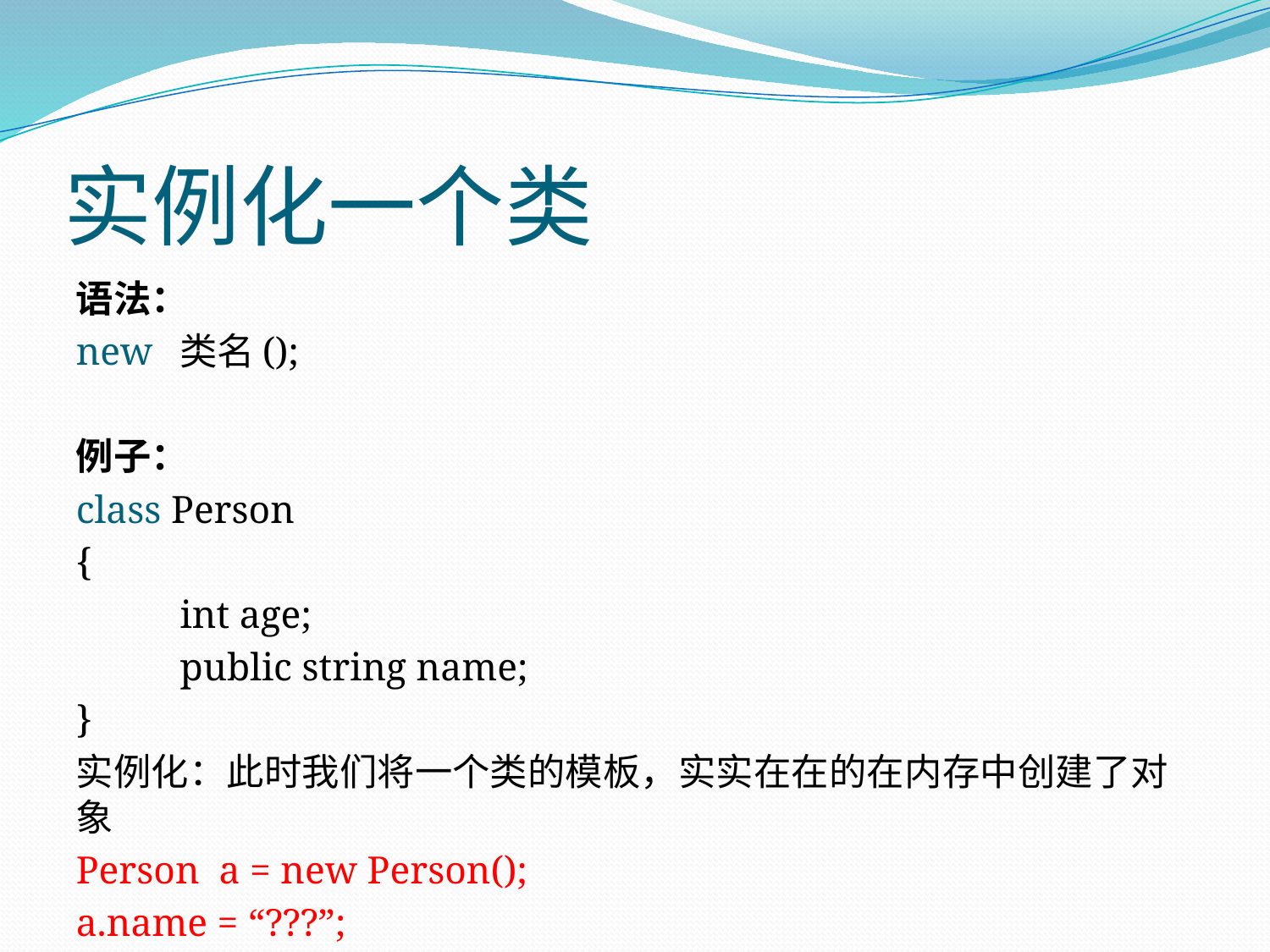

# 实例化一个类
语法：
new  类名();

例子：
class Person
{
	int age;
	public string name;
}
实例化：此时我们将一个类的模板，实实在在的在内存中创建了对象
Person  a = new Person();
a.name = “???”;